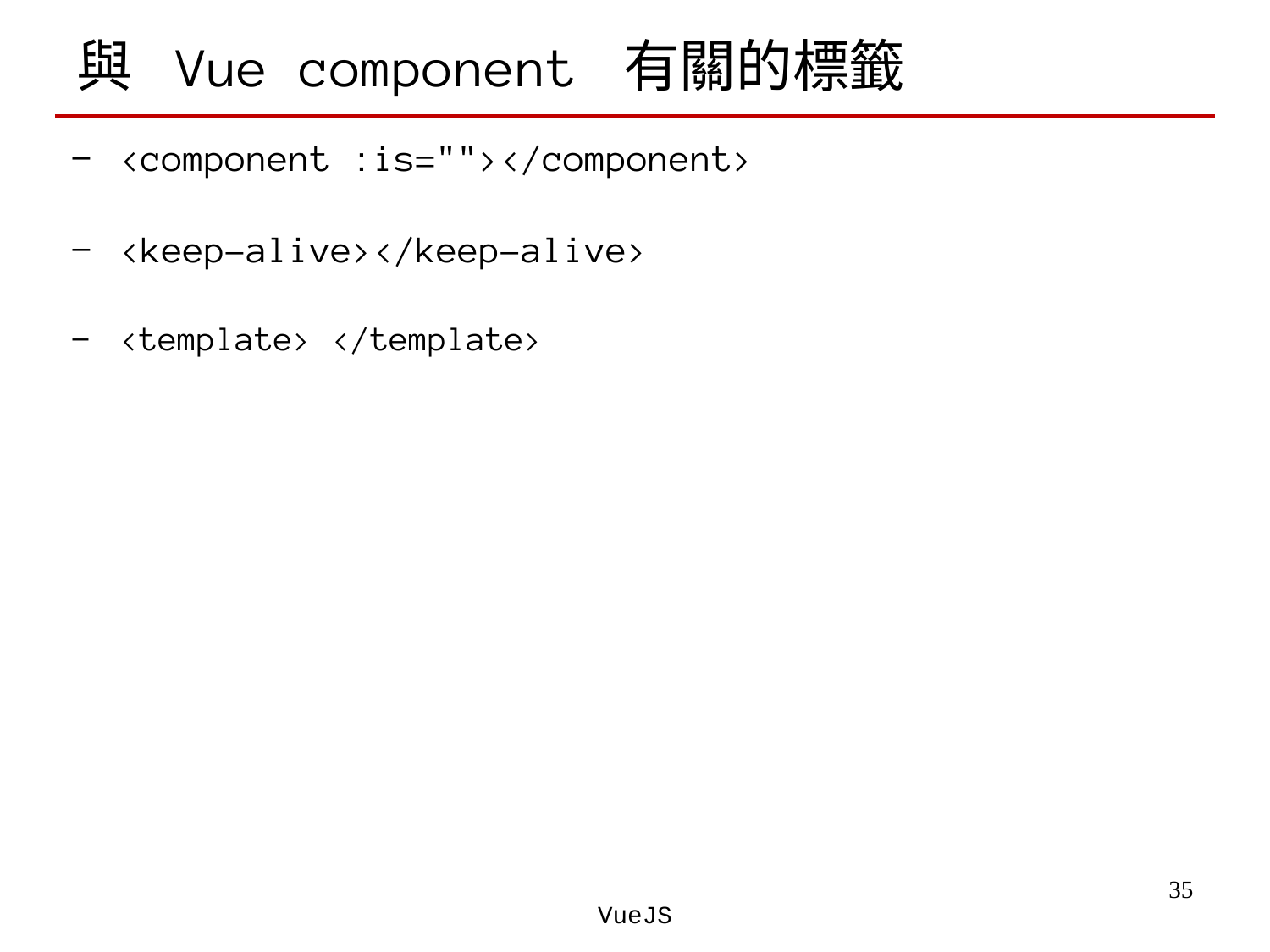

# 與 Vue component 有關的標籤
<component :is=""></component>
<keep-alive></keep-alive>
<template> </template>
35
VueJS